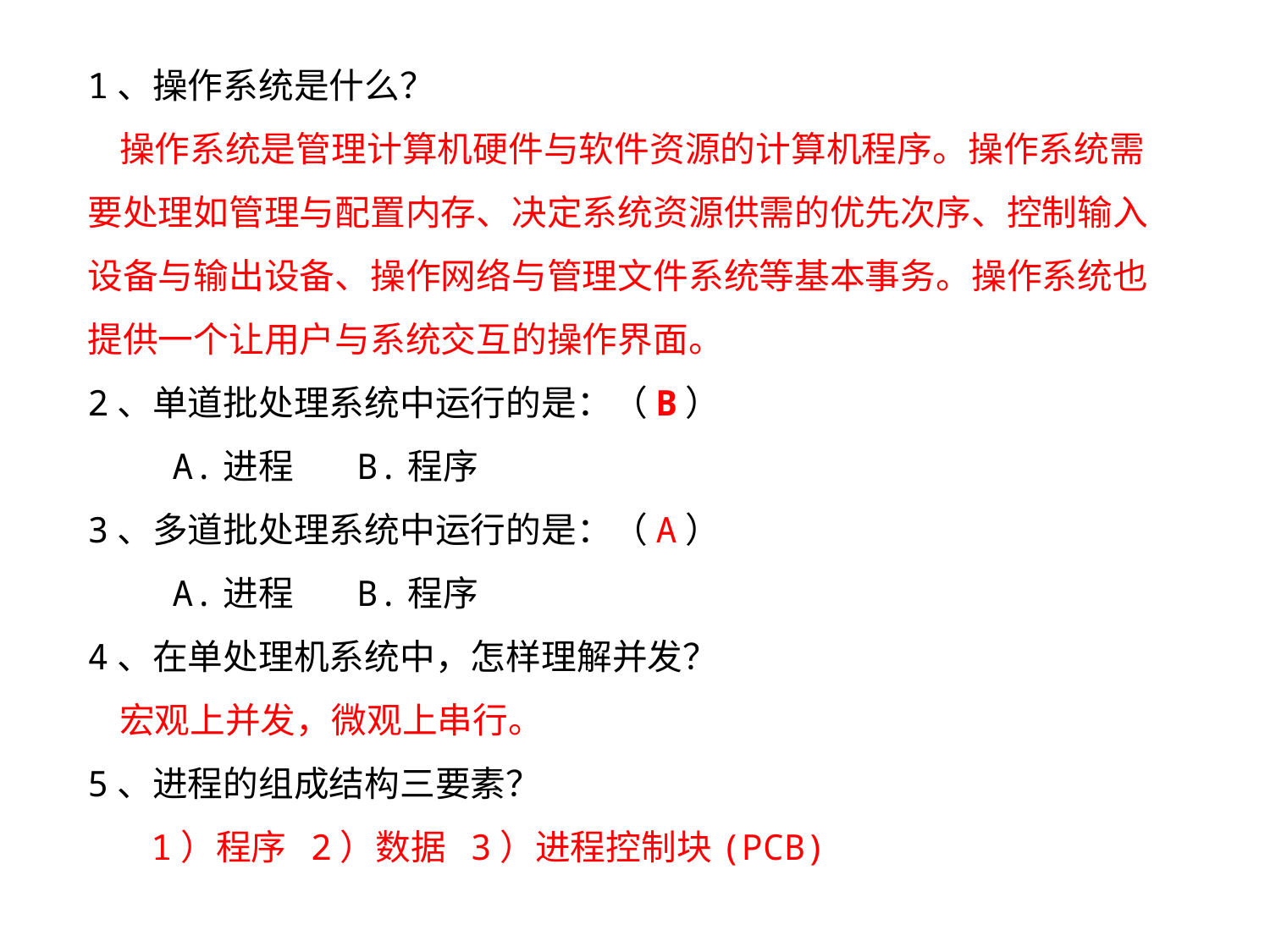

1、操作系统是什么？
   操作系统是管理计算机硬件与软件资源的计算机程序。操作系统需要处理如管理与配置内存、决定系统资源供需的优先次序、控制输入设备与输出设备、操作网络与管理文件系统等基本事务。操作系统也提供一个让用户与系统交互的操作界面。
2、单道批处理系统中运行的是：（B）
    A.进程       B.程序
3、多道批处理系统中运行的是：（A）
    A.进程       B.程序
4、在单处理机系统中，怎样理解并发？
   宏观上并发，微观上串行。
5、进程的组成结构三要素？
   1）程序  2）数据  3）进程控制块(PCB)